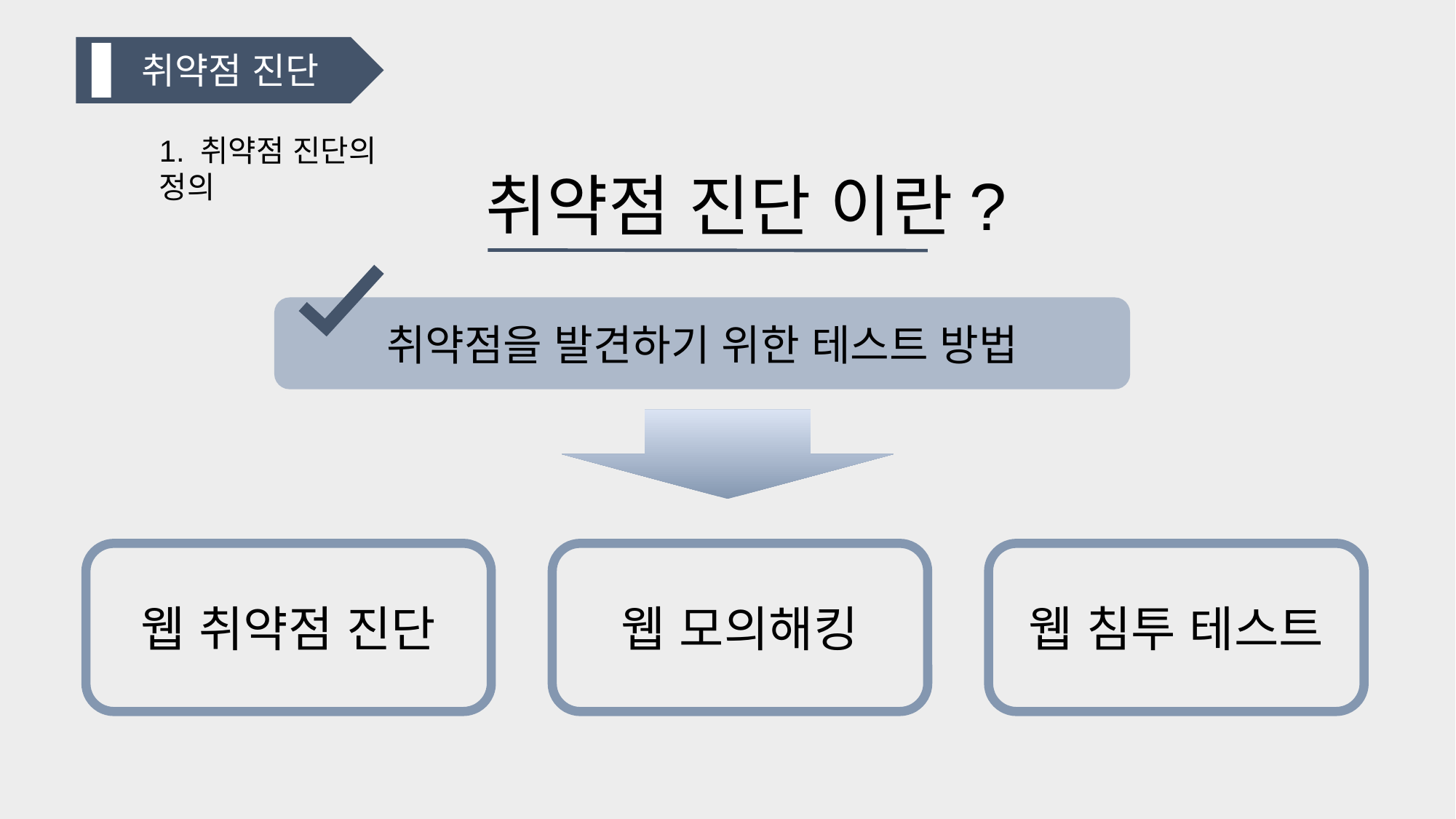

취약점 진단

1. 취약점 진단의 정의
취약점 진단 이란?

취약점을 발견하기 위한 테스트 방법

웹 취약점 진단
웹 모의해킹
웹 침투 테스트